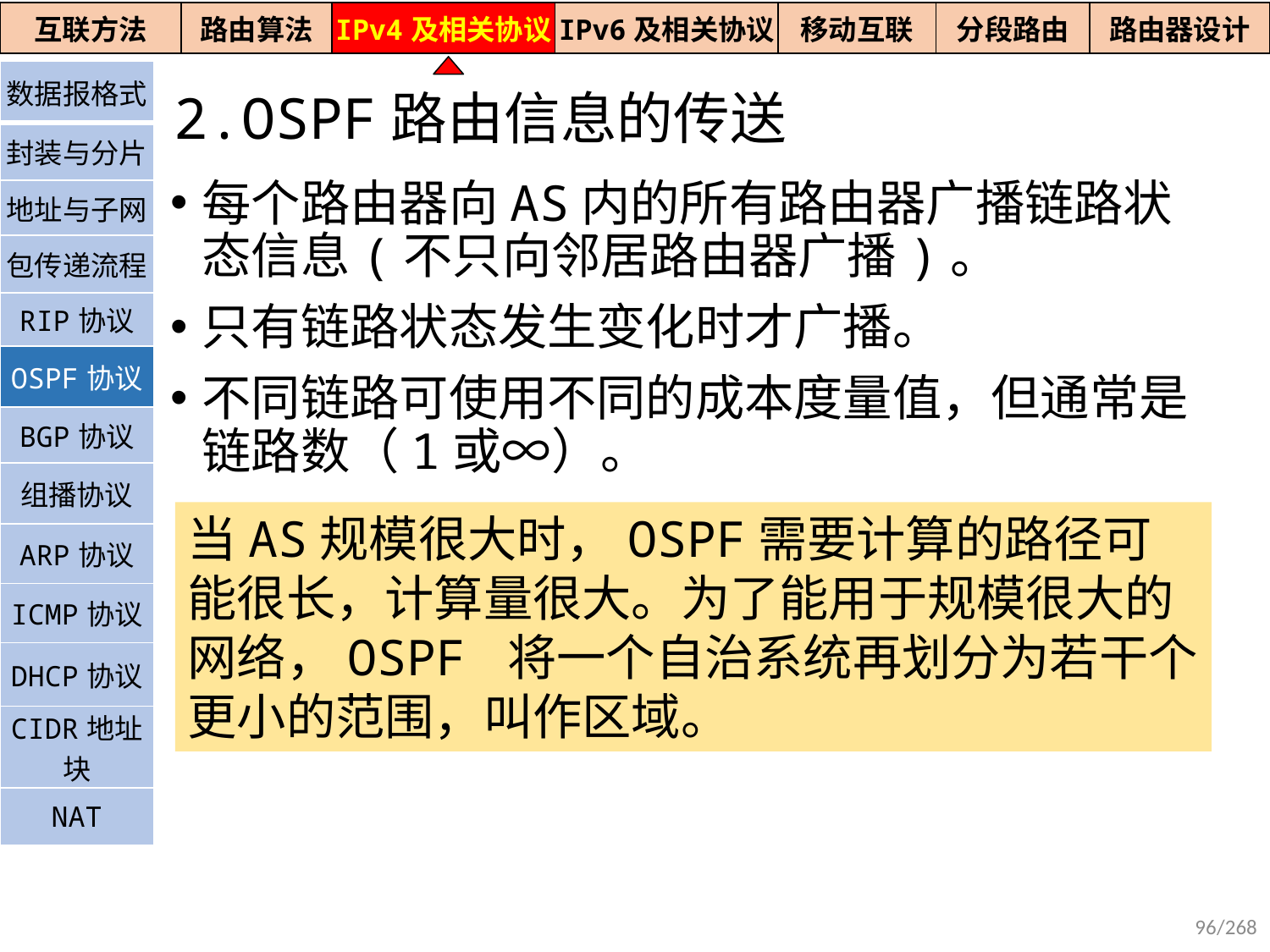

| 互联方法 | 路由算法 | IPv4及相关协议 | IPv6及相关协议 | 移动互联 | 分段路由 | 路由器设计 |
| --- | --- | --- | --- | --- | --- | --- |

| 数据报格式 |
| --- |
| 封装与分片 |
| 地址与子网 |
| 包传递流程 |
| RIP协议 |
| OSPF协议 |
| BGP协议 |
| 组播协议 |
| ARP协议 |
| ICMP协议 |
| DHCP协议 |
| CIDR地址块 |
| NAT |
2.OSPF路由信息的传送
每个路由器向AS内的所有路由器广播链路状态信息(不只向邻居路由器广播)。
只有链路状态发生变化时才广播。
不同链路可使用不同的成本度量值，但通常是链路数（1或∞）。
当AS规模很大时，OSPF需要计算的路径可能很长，计算量很大。为了能用于规模很大的网络，OSPF 将一个自治系统再划分为若干个更小的范围，叫作区域。
96/268